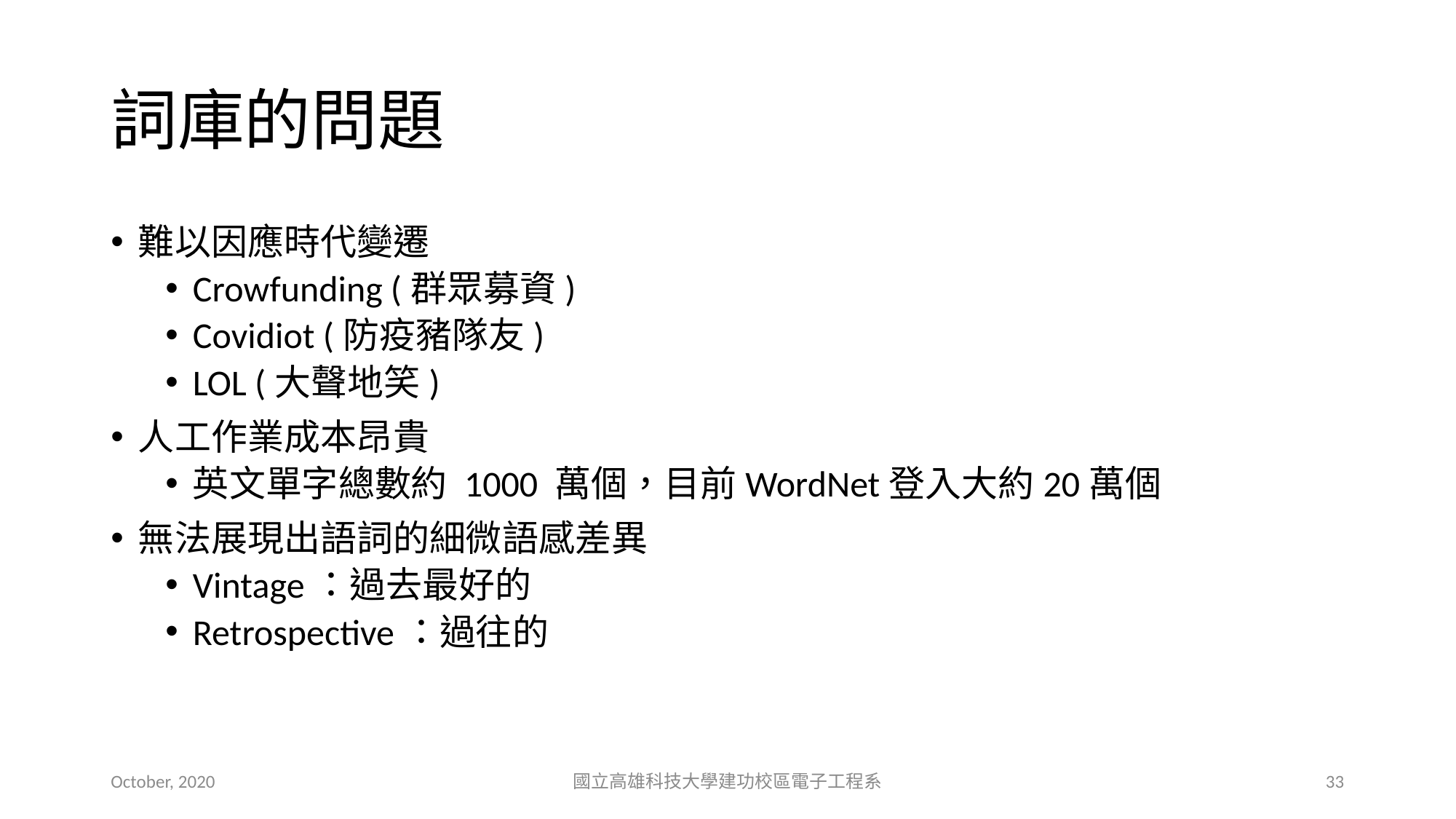

# 詞庫的問題
難以因應時代變遷
Crowfunding (群眾募資)
Covidiot (防疫豬隊友)
LOL (大聲地笑)
人工作業成本昂貴
英文單字總數約 1000 萬個，目前WordNet登入大約20萬個
無法展現出語詞的細微語感差異
Vintage：過去最好的
Retrospective：過往的
October, 2020
國立高雄科技大學建功校區電子工程系
33